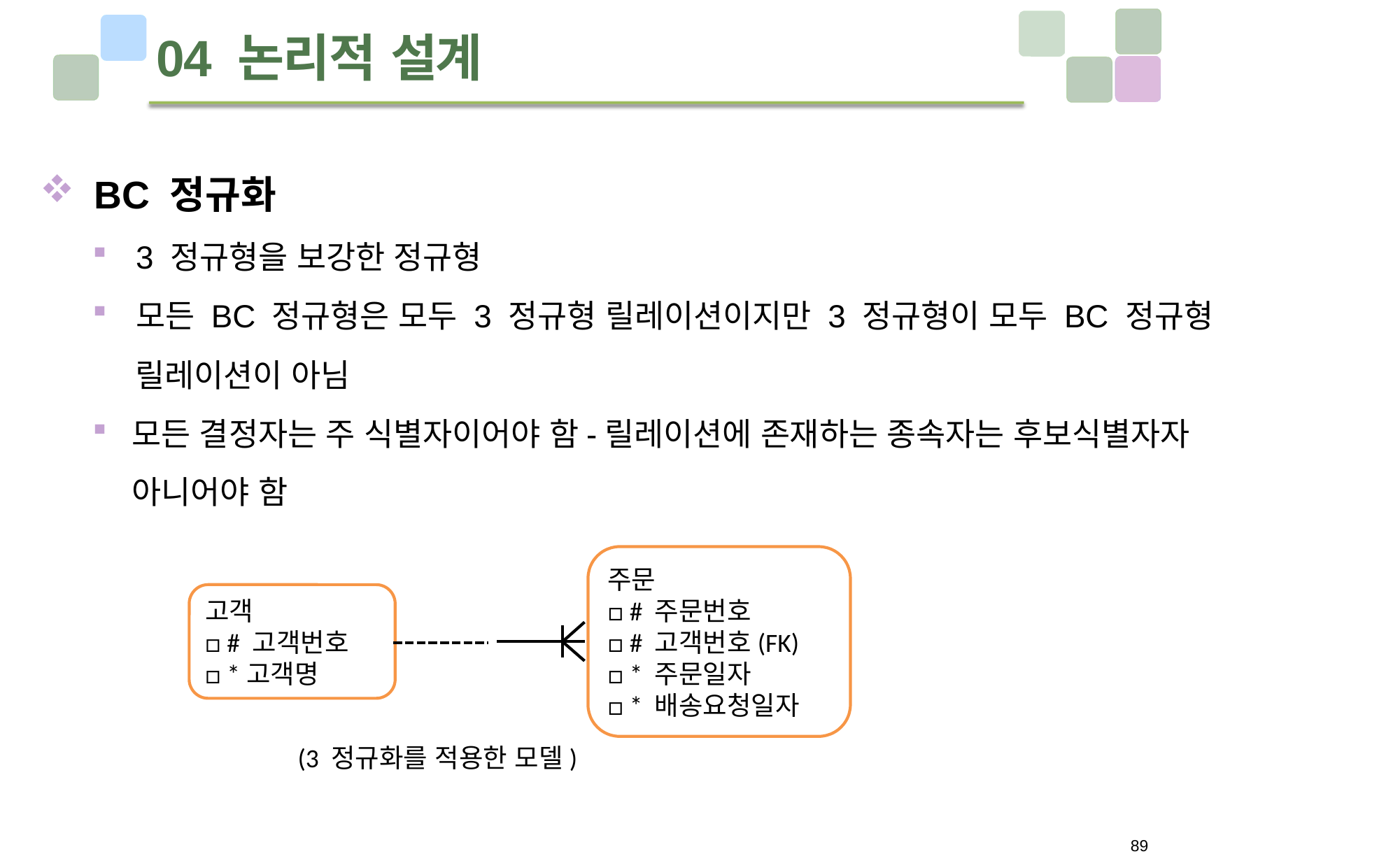

# 04 논리적 설계
 BC 정규화
3 정규형을 보강한 정규형
모든 BC 정규형은 모두 3 정규형 릴레이션이지만 3 정규형이 모두 BC 정규형
    릴레이션이 아님
모든 결정자는 주 식별자이어야 함-릴레이션에 존재하는 종속자는 후보식별자자 아니어야 함
주문
□ # 주문번호
□ # 고객번호(FK)
□ * 주문일자
□ * 배송요청일자
고객
□ # 고객번호
□ *고객명
(3 정규화를 적용한 모델)
89